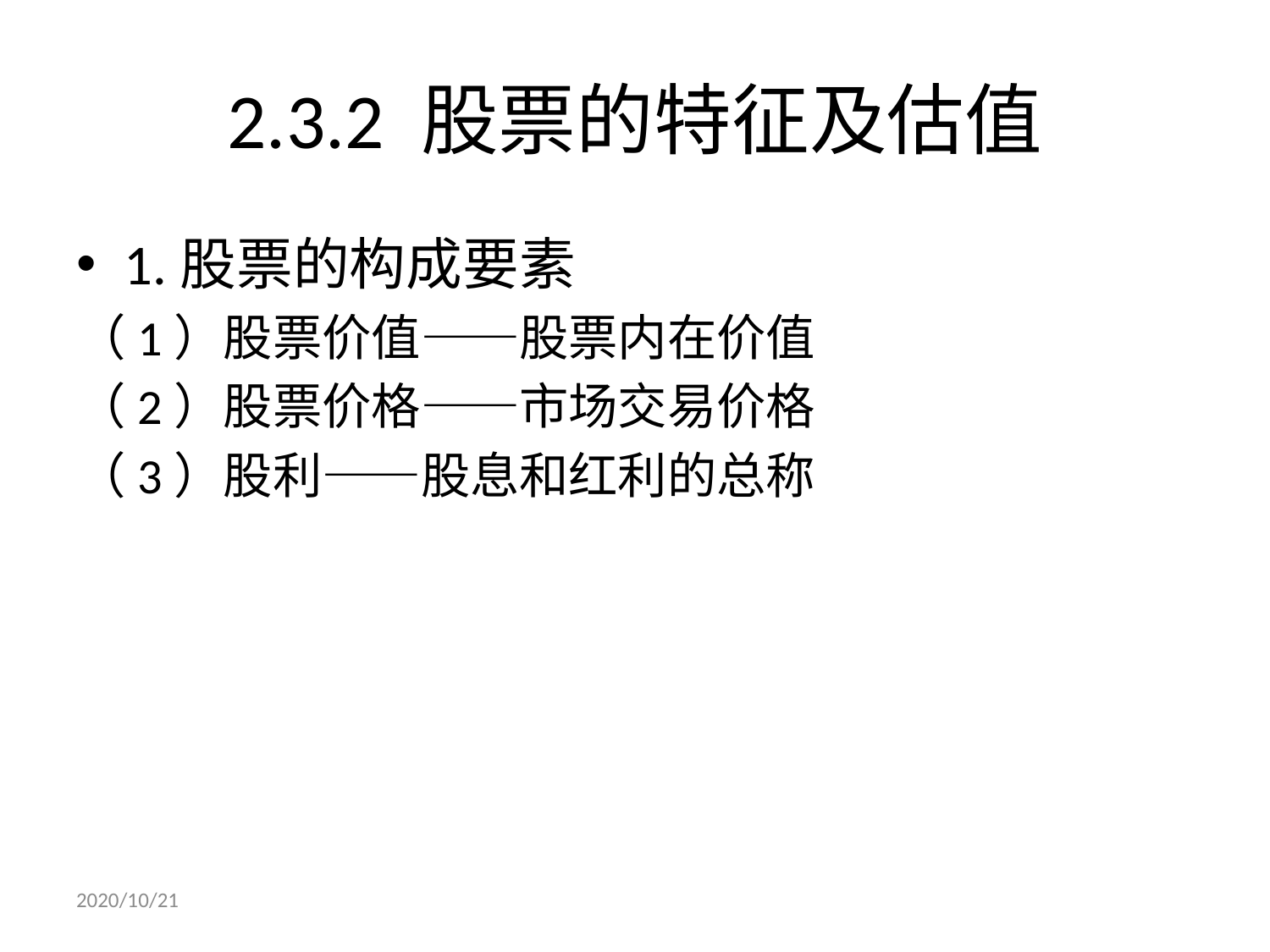

# 2.3.2 股票的特征及估值
1.股票的构成要素
（1）股票价值——股票内在价值
（2）股票价格——市场交易价格
（3）股利——股息和红利的总称
2020/10/21